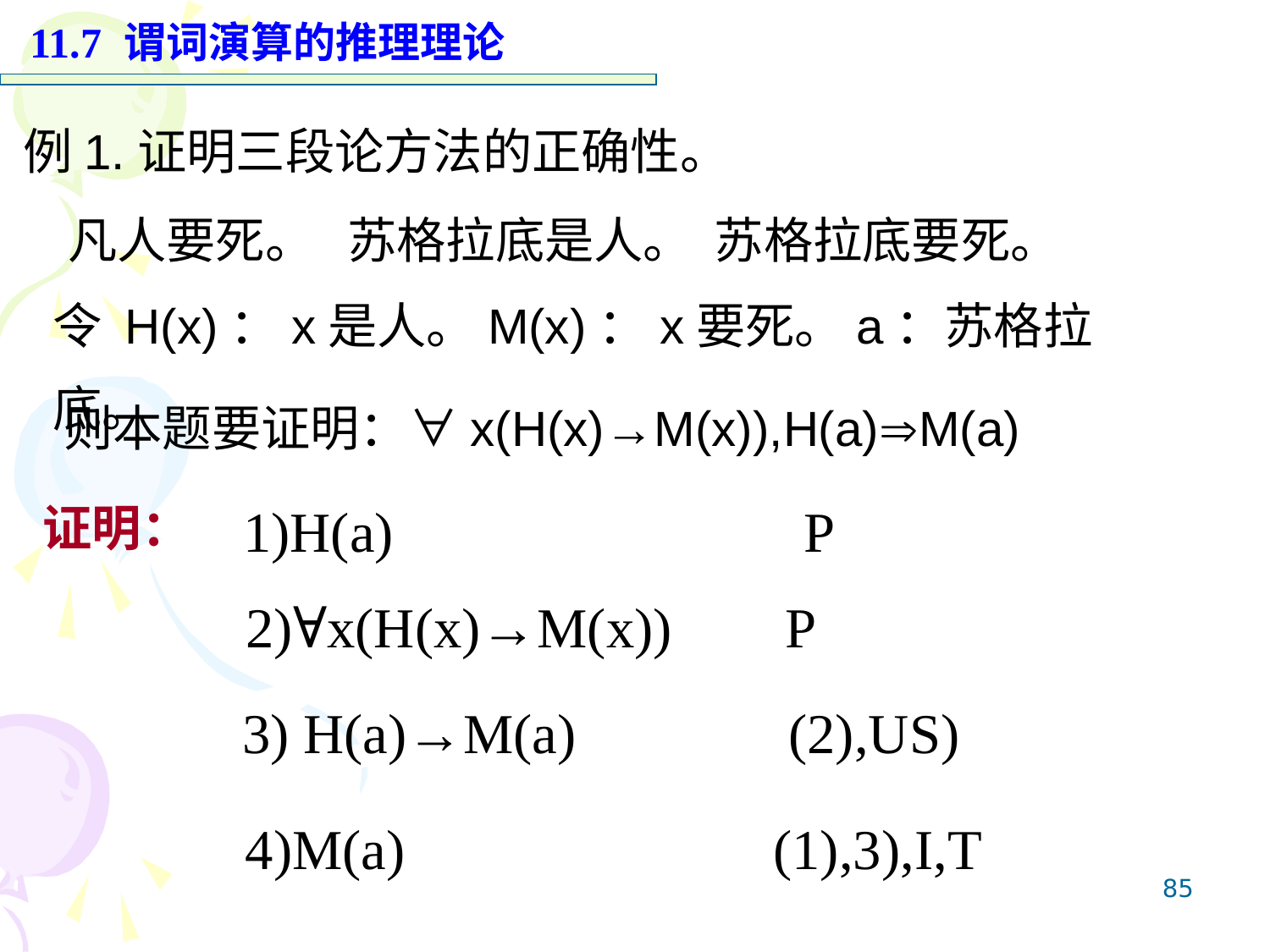

11.7 谓词演算的推理理论

例1.证明三段论方法的正确性。
   凡人要死。   苏格拉底是人。  苏格拉底要死。
令 H(x)：x是人。M(x)：x要死。a：苏格拉底。
则本题要证明：∀x(H(x)→M(x)),H(a)⇒M(a)
1)H(a)                             P
证明：
2)∀x(H(x)→M(x))        P
3) H(a)→M(a)               (2),US)
4)M(a)                          (1),3),I,T
85